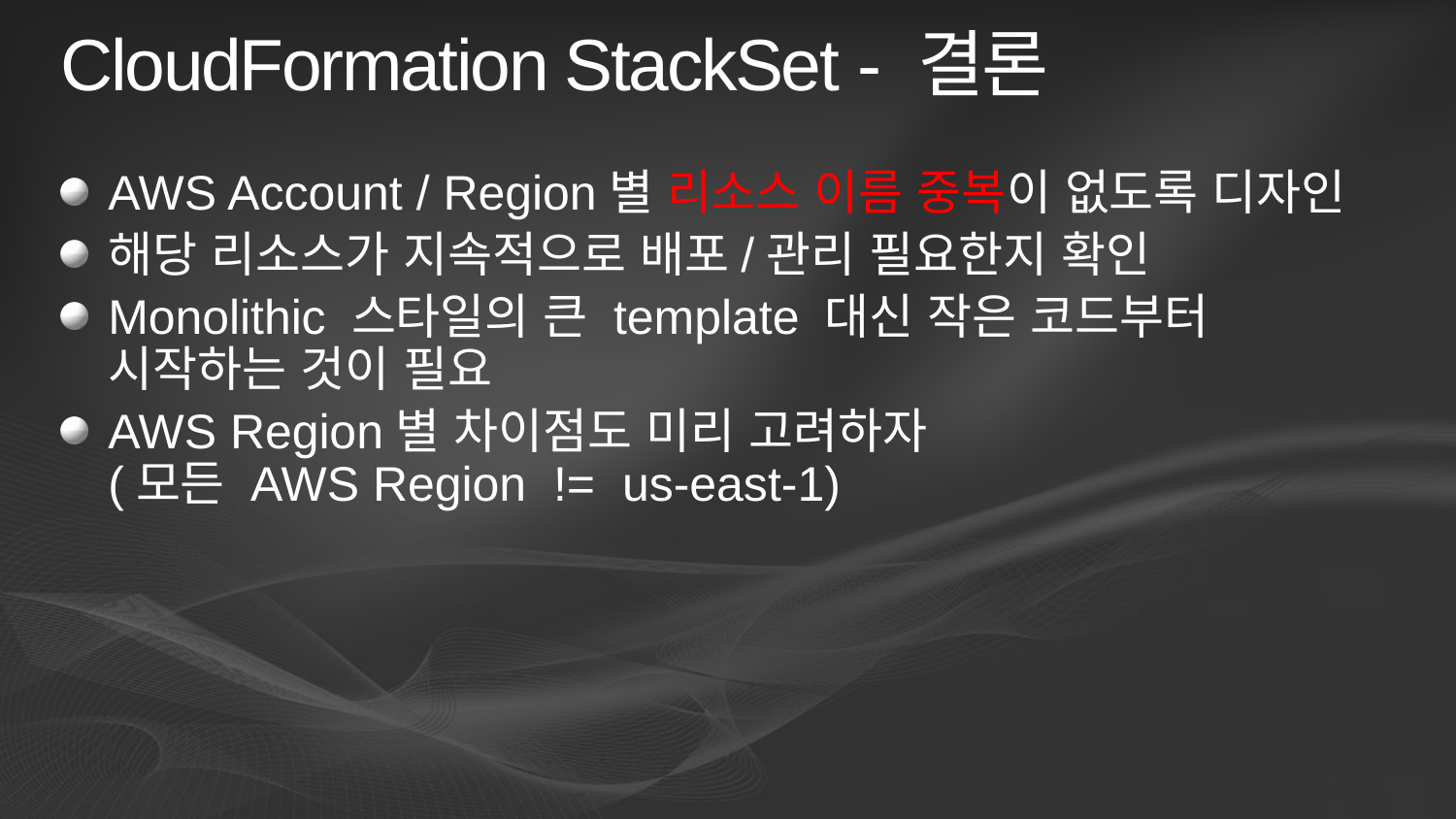

# CloudFormation StackSet - 결론
AWS Account / Region별 리소스 이름 중복이 없도록 디자인
해당 리소스가 지속적으로 배포/관리 필요한지 확인
Monolithic 스타일의 큰 template 대신 작은 코드부터 시작하는 것이 필요
AWS Region별 차이점도 미리 고려하자
(모든 AWS Region  !=  us-east-1)